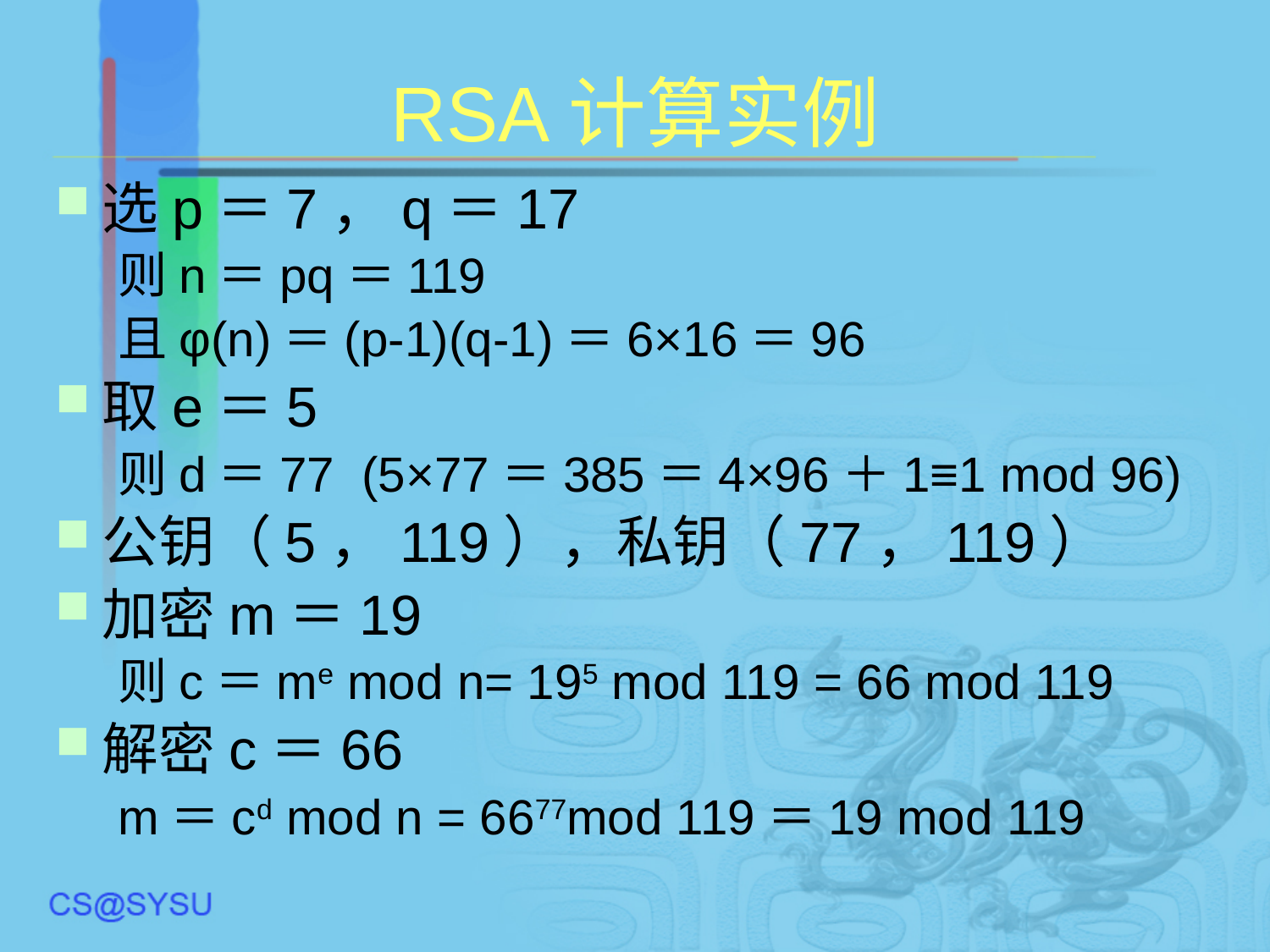

# RSA计算实例
选p＝7，q＝17
则n＝pq＝119
且φ(n)＝(p-1)(q-1)＝6×16＝96
取e＝5
则d＝77  (5×77＝385＝4×96＋1≡1 mod 96)
公钥（5，119），私钥（77，119）
加密m＝19
则c＝me mod n= 195 mod 119 = 66 mod 119
解密c＝66
m＝cd mod n = 6677mod 119＝19 mod 119